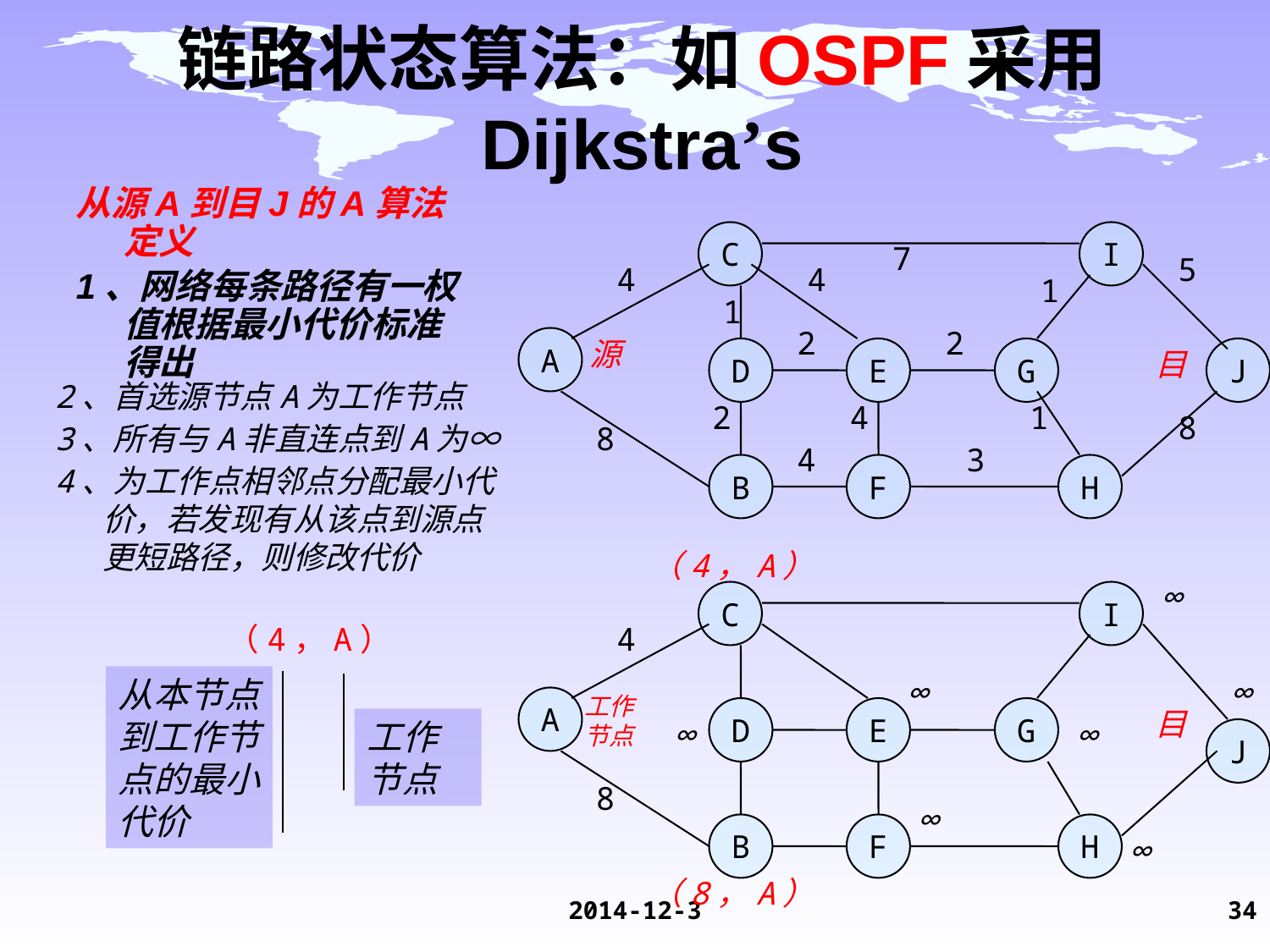

# 链路状态算法：如OSPF采用 Dijkstra’s
从源A到目J的A算法定义
1、网络每条路径有一权值根据最小代价标准得出
C
I
7

5
4
4

1

1

2
2
A
源
D
E
G
目
J

2
4
1

8
8
4
3
B
F
H

2、首选源节点A为工作节点
3、所有与A非直连点到A为∞
4、为工作点相邻点分配最小代价，若发现有从该点到源点更短路径，则修改代价
（4，A）
∞
C
I

4

∞
∞
工作
节点
A
D
E
G
目
∞
∞
J

8
∞
B
F
H
∞

（8，A）
（4，A）
从本节点到工作节点的最小代价
工作节点
2014-12-3
34